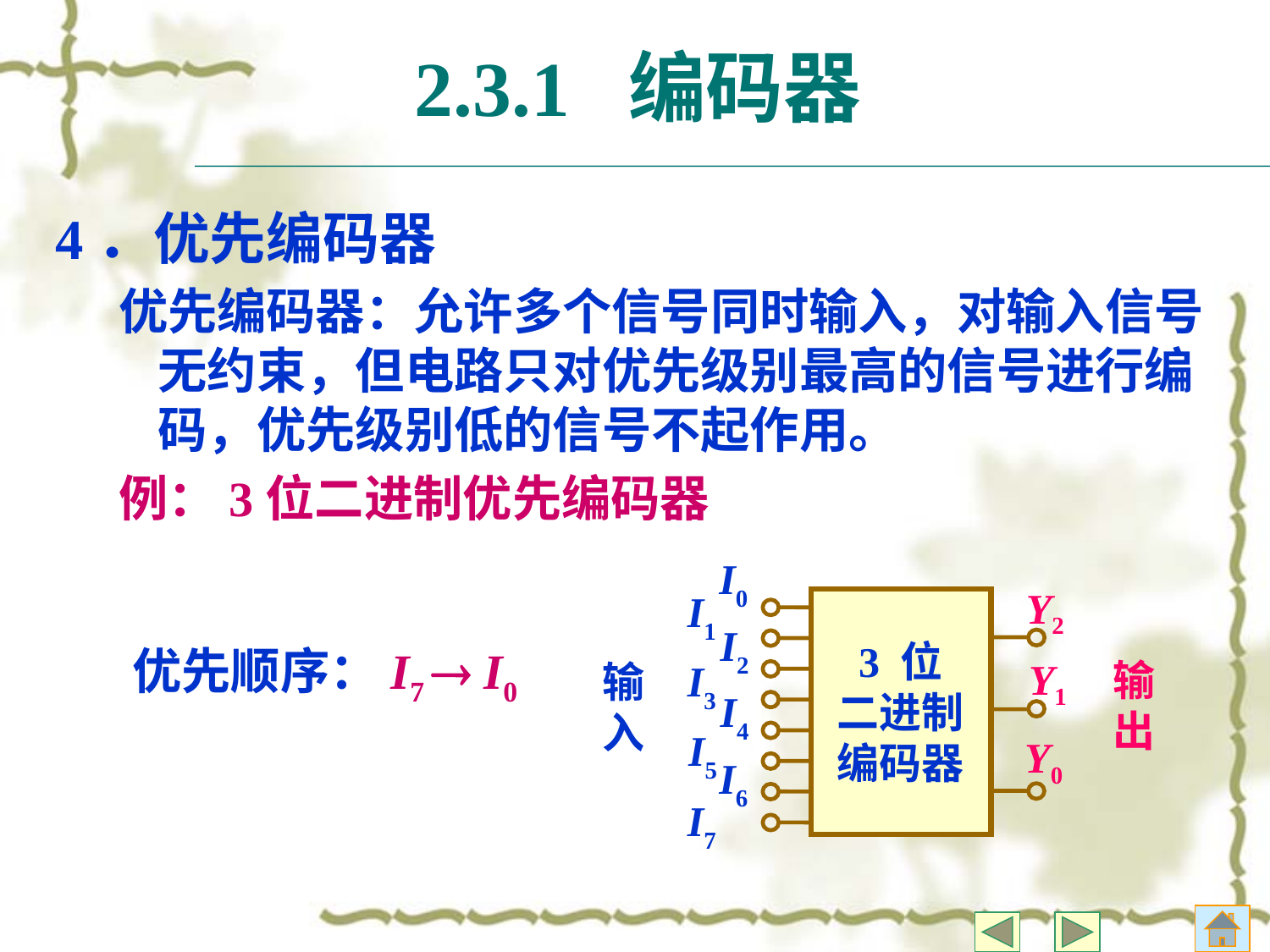

# 2.3.1  编码器
4．优先编码器
优先编码器：允许多个信号同时输入，对输入信号无约束，但电路只对优先级别最高的信号进行编码，优先级别低的信号不起作用。
例：3位二进制优先编码器
I0
Y2
I1

I2

3 位
二进制
编码器

Y1
I3
I4

I5
Y0
I6

I7
优先顺序：I7 → I0
输
出
输
入